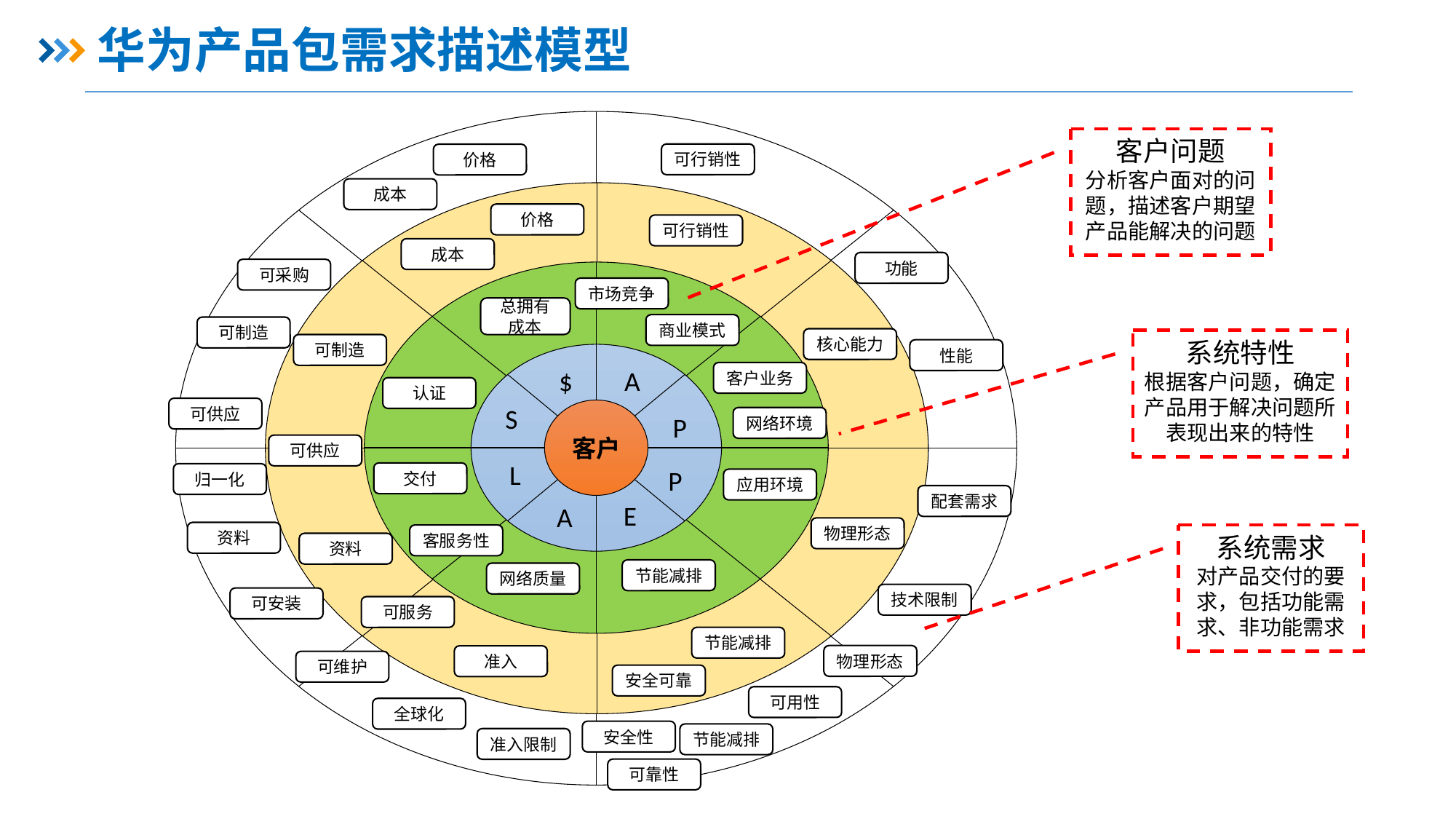

# 华为产品包需求描述模型

$
A
S
客户
P
L
P
E
A
客户问题
分析客户面对的问题，描述客户期望产品能解决的问题
可行销性
价格
成本
价格
可行销性
成本
功能
可采购
市场竞争
总拥有成本
商业模式
可制造
核心能力
系统特性
根据客户问题，确定产品用于解决问题所表现出来的特性
可制造
性能
客户业务
认证
可供应
网络环境
可供应
交付
归一化
应用环境
配套需求
物理形态
资料
客服务性
系统需求
对产品交付的要求，包括功能需求、非功能需求
资料
节能减排
网络质量
技术限制
可安装
可服务
节能减排
物理形态
准入
可维护
安全可靠
可用性
全球化
安全性
节能减排
准入限制
可靠性